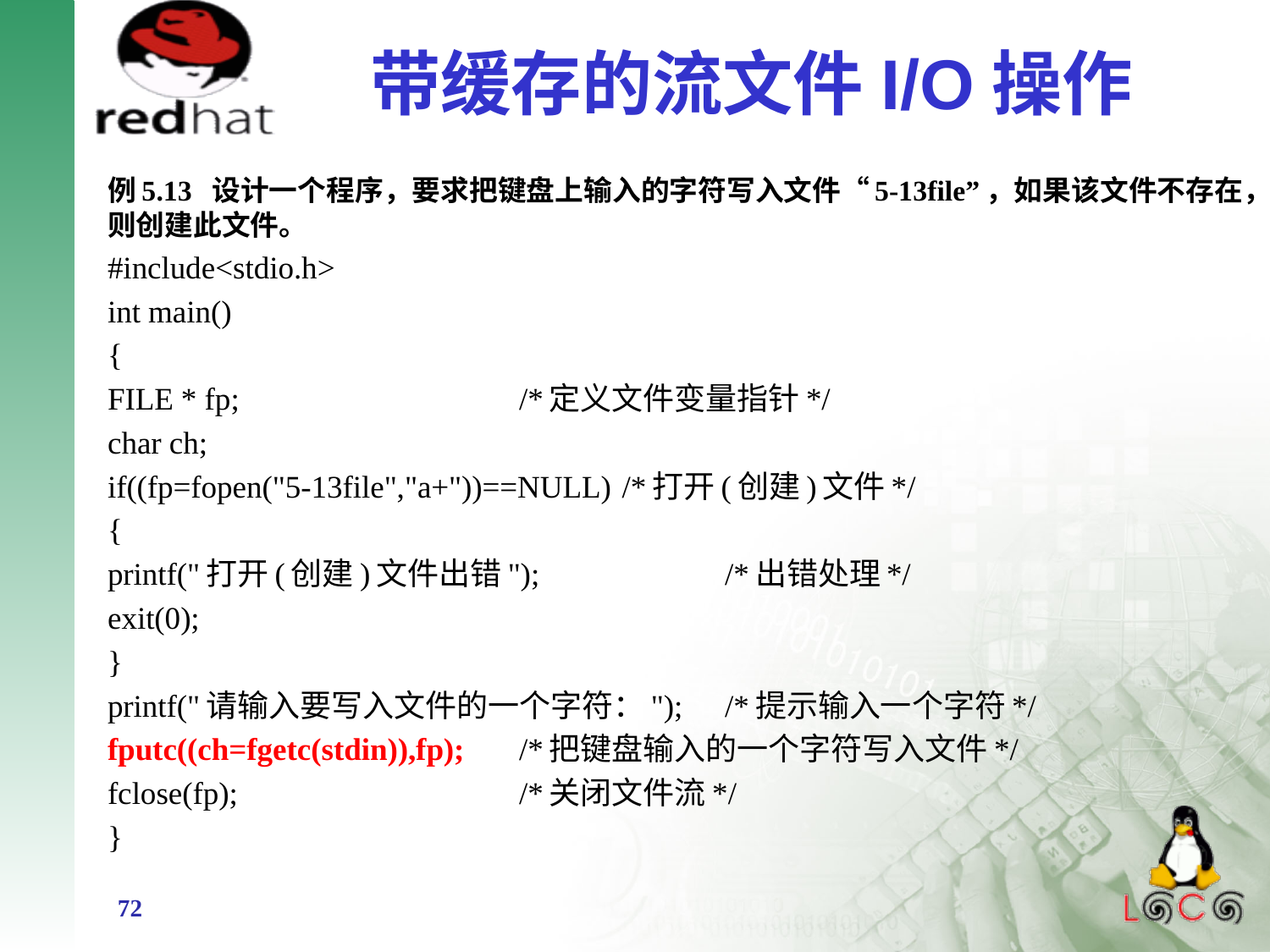

# 带缓存的流文件I/O操作
例5.13  设计一个程序，要求把键盘上输入的字符写入文件“5-13file”，如果该文件不存在，则创建此文件。
#include<stdio.h>
int main()
{
FILE * fp;                           	/*定义文件变量指针*/
char ch;
if((fp=fopen("5-13file","a+"))==NULL)	/*打开(创建)文件*/
{
printf("打开(创建)文件出错");    		/*出错处理*/
exit(0);
}
printf("请输入要写入文件的一个字符：");		/*提示输入一个字符*/
fputc((ch=fgetc(stdin)),fp);			/*把键盘输入的一个字符写入文件*/
fclose(fp);                            		/*关闭文件流*/
}
72